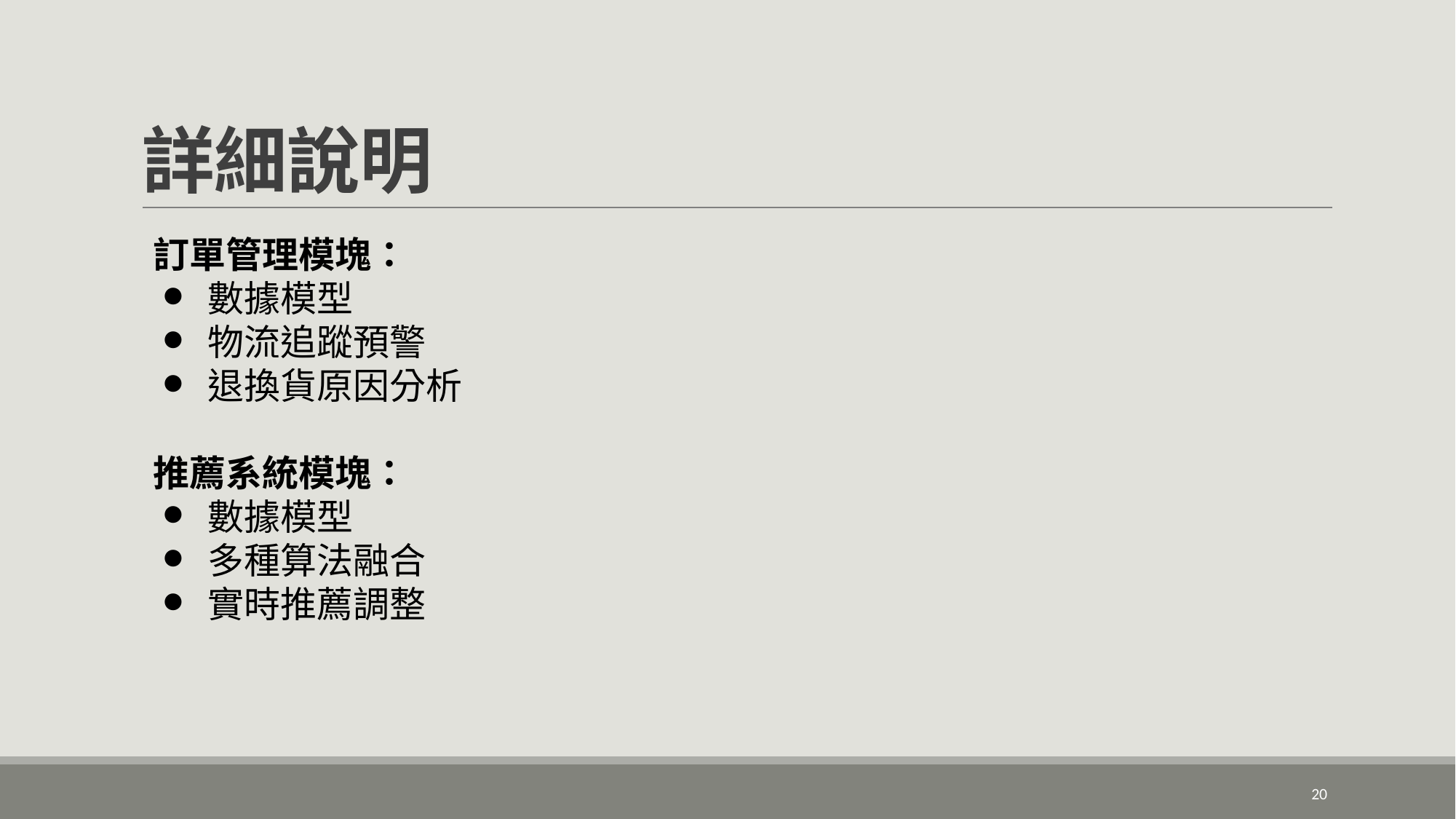

# 詳細說明
訂單管理模塊：
數據模型
物流追蹤預警
退換貨原因分析

推薦系統模塊：
數據模型
多種算法融合
實時推薦調整
20